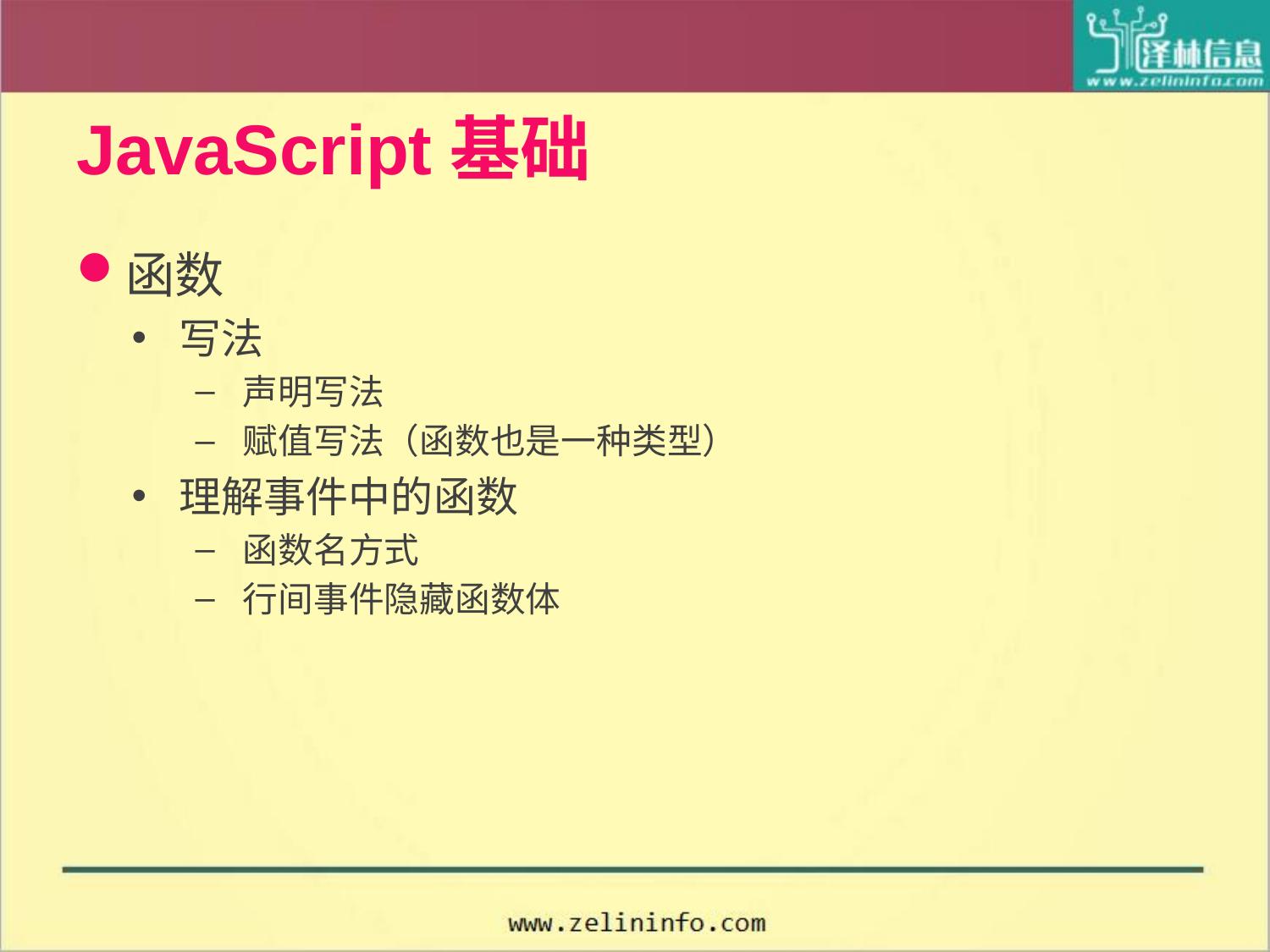

# JavaScript基础
函数
写法
声明写法
赋值写法（函数也是一种类型）
理解事件中的函数
函数名方式
行间事件隐藏函数体